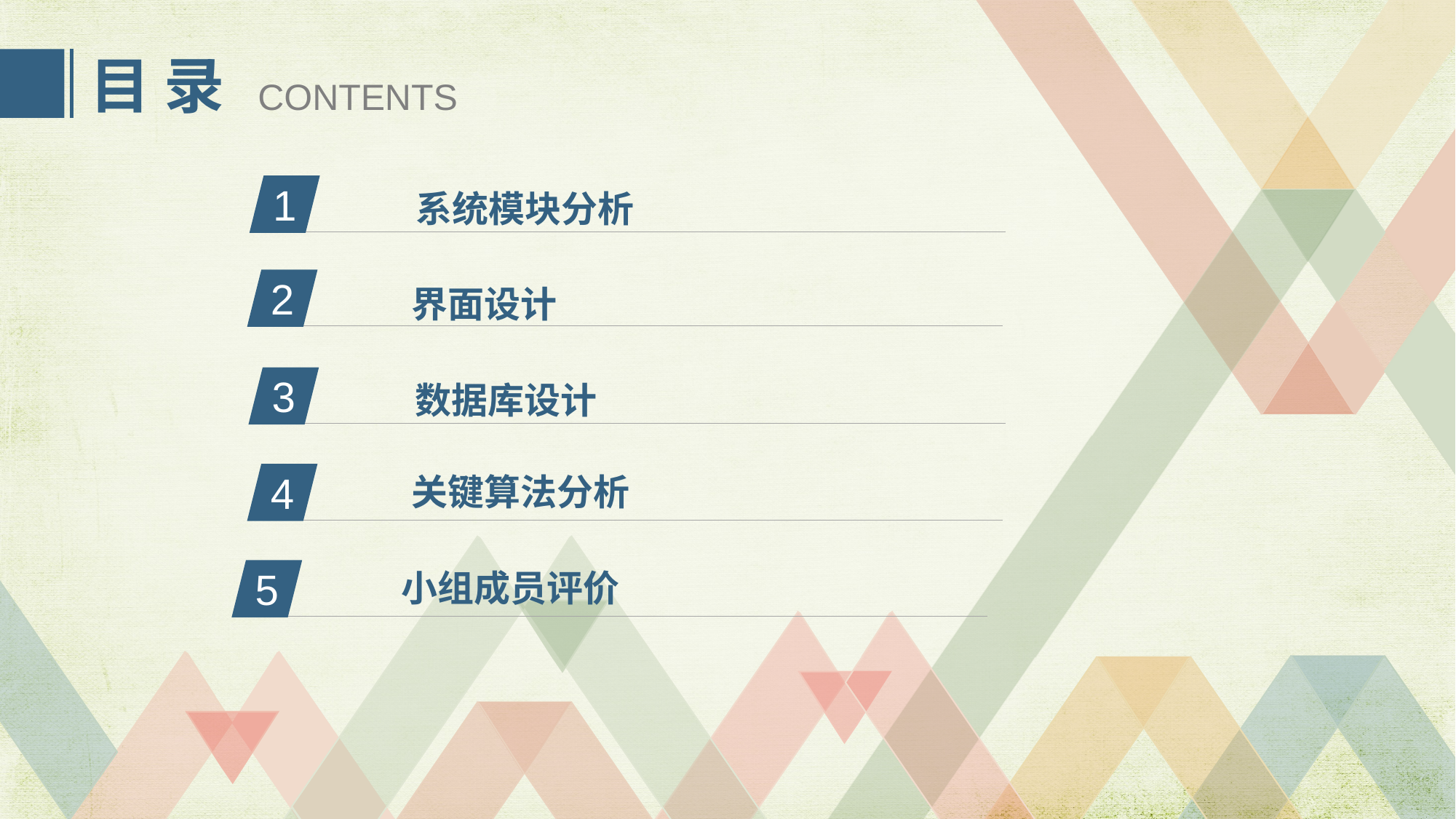

目 录

CONTENTS

1

系统模块分析

2

界面设计

数据库设计
3

4

关键算法分析

5

小组成员评价